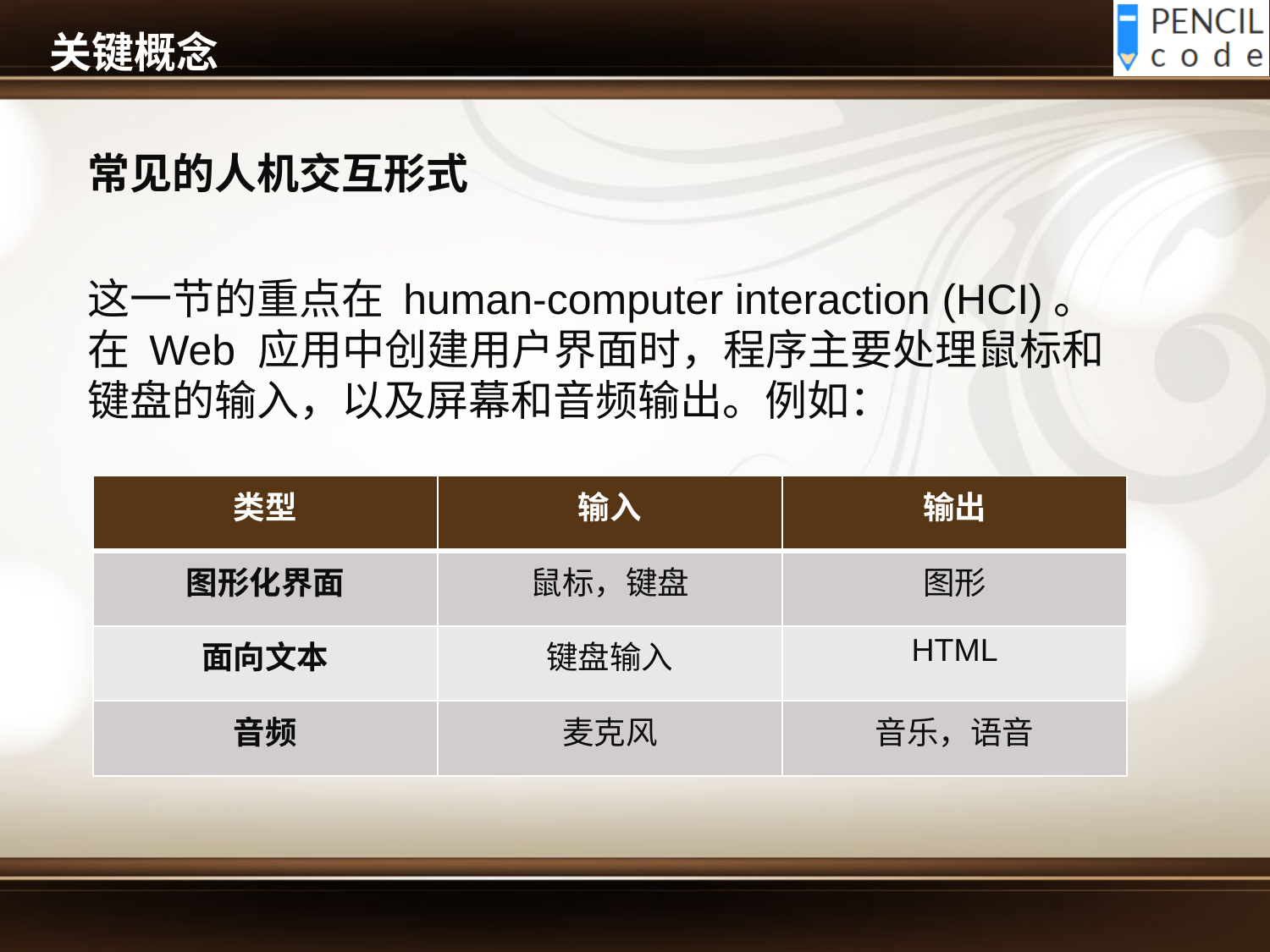

# 关键概念
常见的人机交互形式
这一节的重点在 human-computer interaction (HCI)。在 Web 应用中创建用户界面时，程序主要处理鼠标和键盘的输入，以及屏幕和音频输出。例如：

| 类型 | 输入 | 输出 |
| --- | --- | --- |
| 图形化界面 | 鼠标，键盘 | 图形 |
| 面向文本 | 键盘输入 | HTML |
| 音频 | 麦克风 | 音乐，语音 |